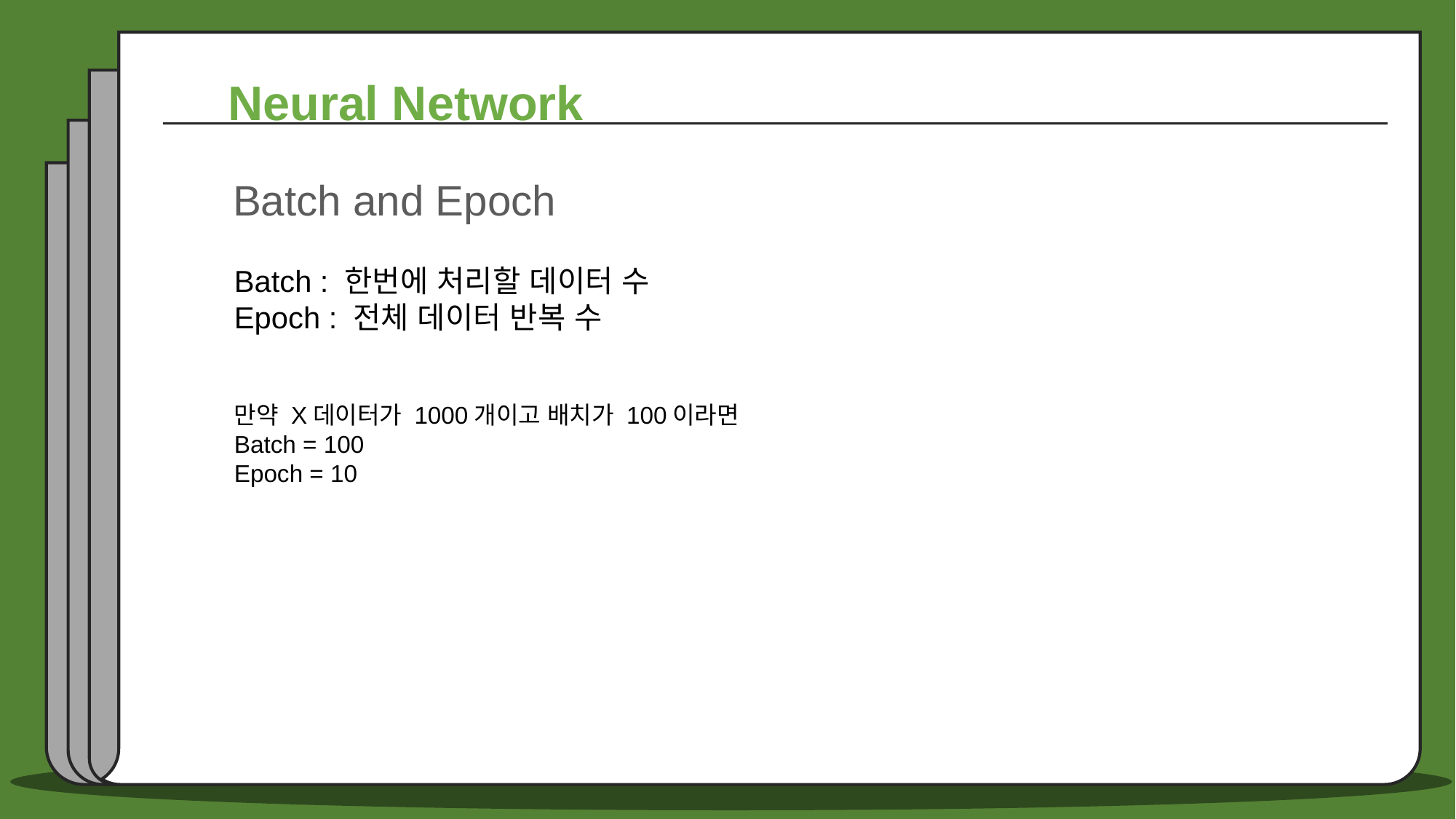

Neural Network
Batch and Epoch
Batch : 한번에 처리할 데이터 수
Epoch : 전체 데이터 반복 수
만약 X데이터가 1000개이고 배치가 100이라면
Batch = 100
Epoch = 10